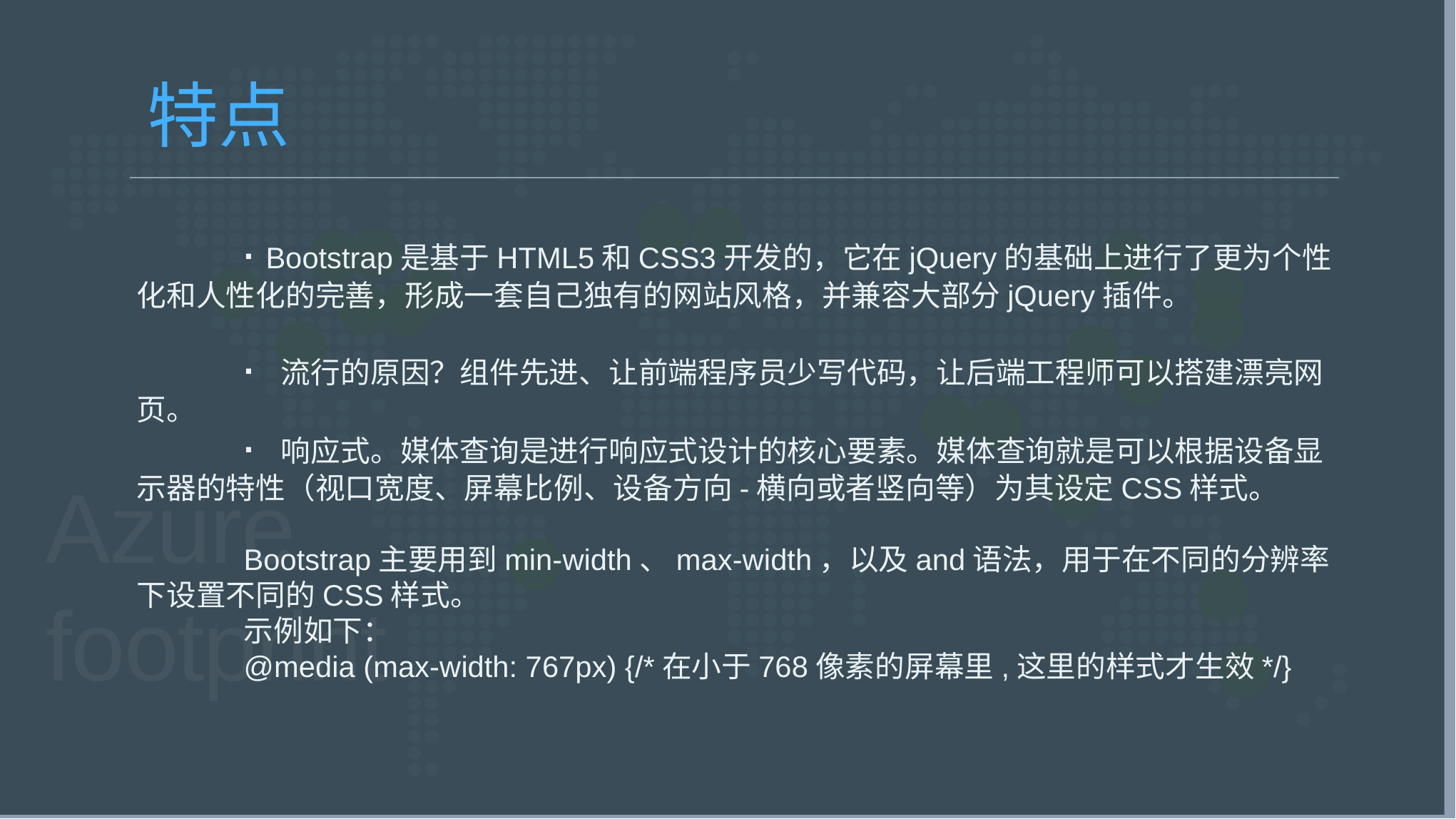

特点

	· Bootstrap是基于HTML5和CSS3开发的，它在jQuery的基础上进行了更为个性化和人性化的完善，形成一套自己独有的网站风格，并兼容大部分jQuery插件。

	·  流行的原因？组件先进、让前端程序员少写代码，让后端工程师可以搭建漂亮网页。
	·  响应式。媒体查询是进行响应式设计的核心要素。媒体查询就是可以根据设备显示器的特性（视口宽度、屏幕比例、设备方向-横向或者竖向等）为其设定CSS样式。

	Bootstrap主要用到min-width、max-width，以及and语法，用于在不同的分辨率下设置不同的CSS样式。
	示例如下：
	@media (max-width: 767px) {/*在小于768像素的屏幕里,这里的样式才生效*/}

Azure footprint